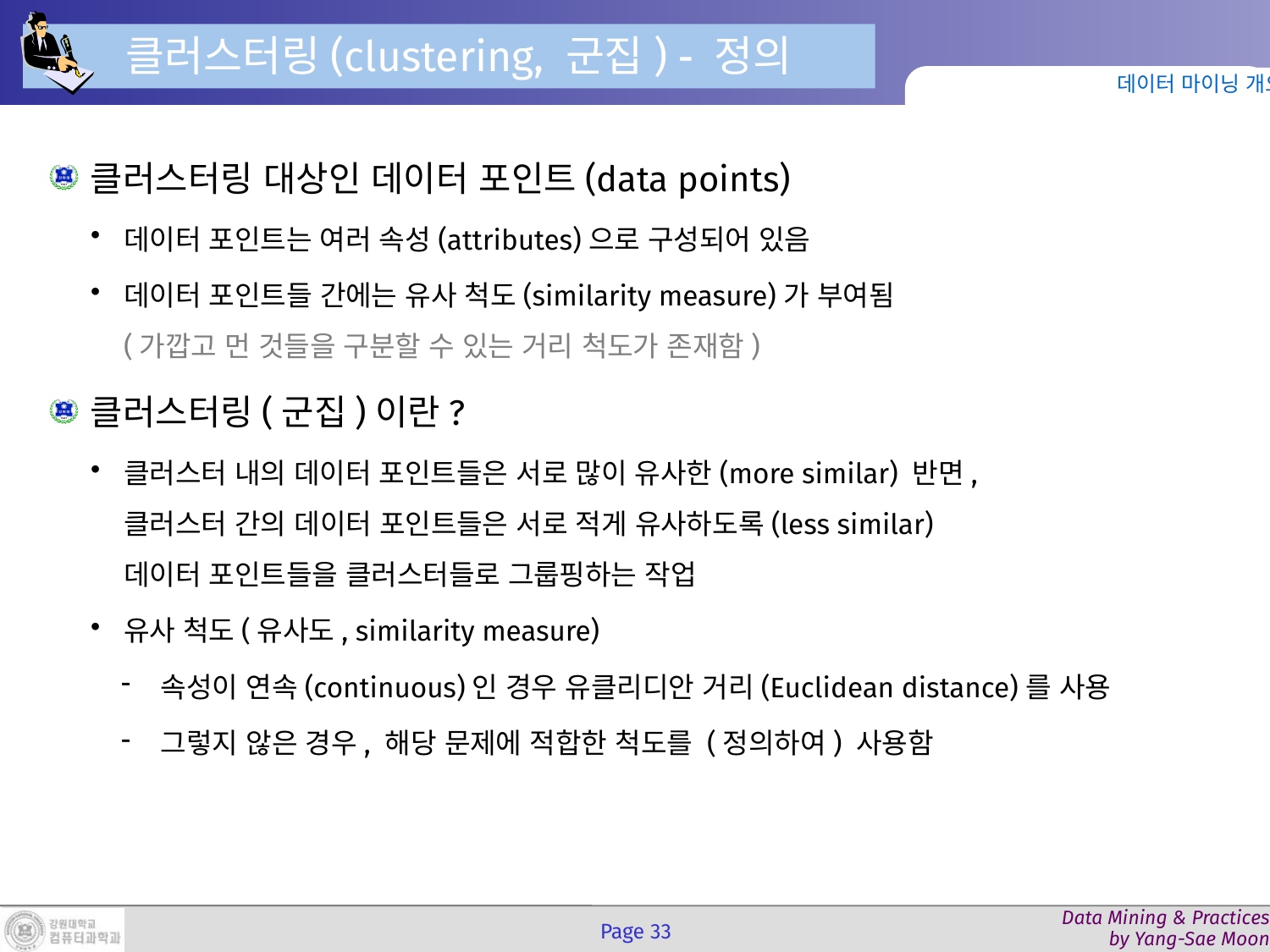

클러스터링(clustering, 군집) − 정의
데이터 마이닝 개요
클러스터링 대상인 데이터 포인트(data points)
데이터 포인트는 여러 속성(attributes)으로 구성되어 있음
데이터 포인트들 간에는 유사 척도(similarity measure)가 부여됨
(가깝고 먼 것들을 구분할 수 있는 거리 척도가 존재함)
클러스터링(군집)이란?
클러스터 내의 데이터 포인트들은 서로 많이 유사한(more similar) 반면,
클러스터 간의 데이터 포인트들은 서로 적게 유사하도록(less similar)
데이터 포인트들을 클러스터들로 그룹핑하는 작업
유사 척도(유사도, similarity measure)
속성이 연속(continuous)인 경우 유클리디안 거리(Euclidean distance)를 사용
그렇지 않은 경우, 해당 문제에 적합한 척도를 (정의하여) 사용함
Page 33